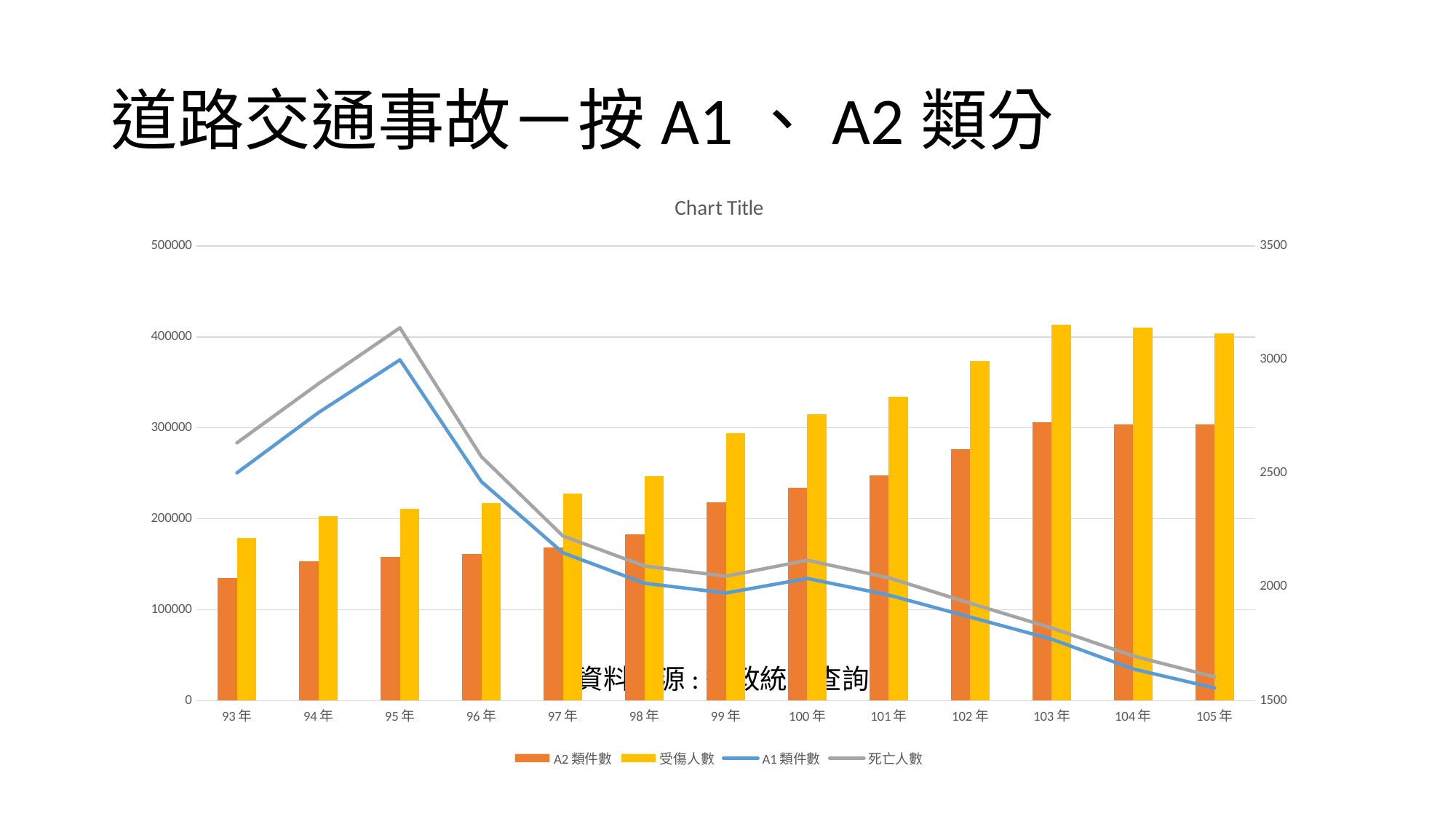

# 道路交通事故－按A1、A2類分

### Chart:

| Category | A2類件數 | 受傷人數 | A1類件數 | 死亡人數 |
|---|---|---|---|---|
| 93年 | 134719.0 | 179108.0 | 2502.0 | 2634.0 |
| 94年 | 153047.0 | 203087.0 | 2767.0 | 2894.0 |
| 95年 | 157898.0 | 211176.0 | 2999.0 | 3140.0 |
| 96年 | 161508.0 | 216927.0 | 2463.0 | 2573.0 |
| 97年 | 167977.0 | 227423.0 | 2150.0 | 2224.0 |
| 98年 | 182733.0 | 246994.0 | 2016.0 | 2092.0 |
| 99年 | 217678.0 | 293764.0 | 1973.0 | 2047.0 |
| 100年 | 233739.0 | 315201.0 | 2037.0 | 2117.0 |
| 101年 | 247501.0 | 334082.0 | 1964.0 | 2040.0 |
| 102年 | 276521.0 | 373568.0 | 1867.0 | 1928.0 |
| 103年 | 306072.0 | 413229.0 | 1770.0 | 1819.0 |
| 104年 | 303774.0 | 410073.0 | 1639.0 | 1696.0 |
| 105年 | 304001.0 | 403906.0 | 1555.0 | 1604.0 |
資料來源:警政統計查詢網